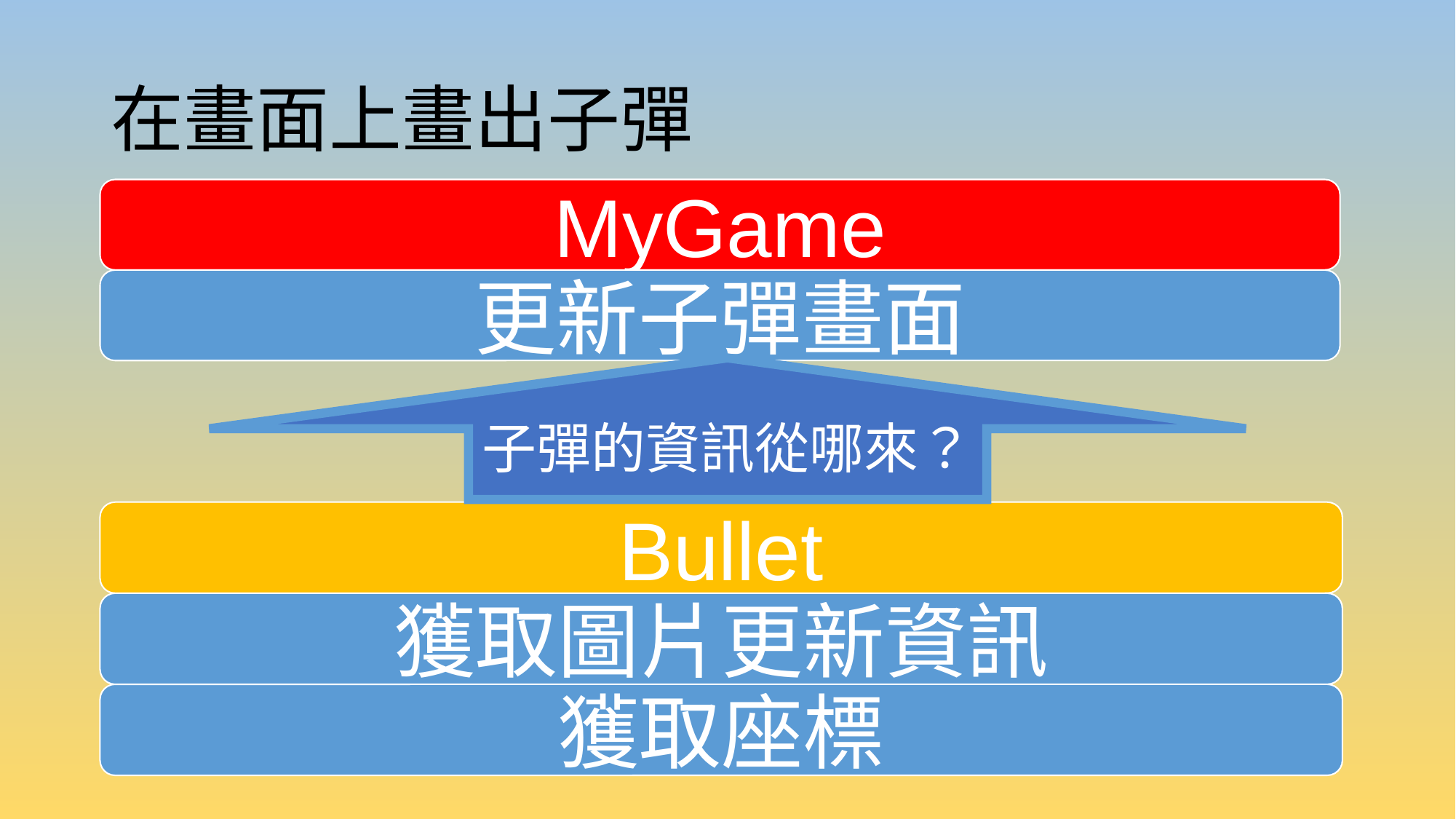

# 在畫面上畫出子彈
MyGame
更新子彈畫面
子彈的資訊從哪來？
Bullet
獲取圖片更新資訊
獲取座標